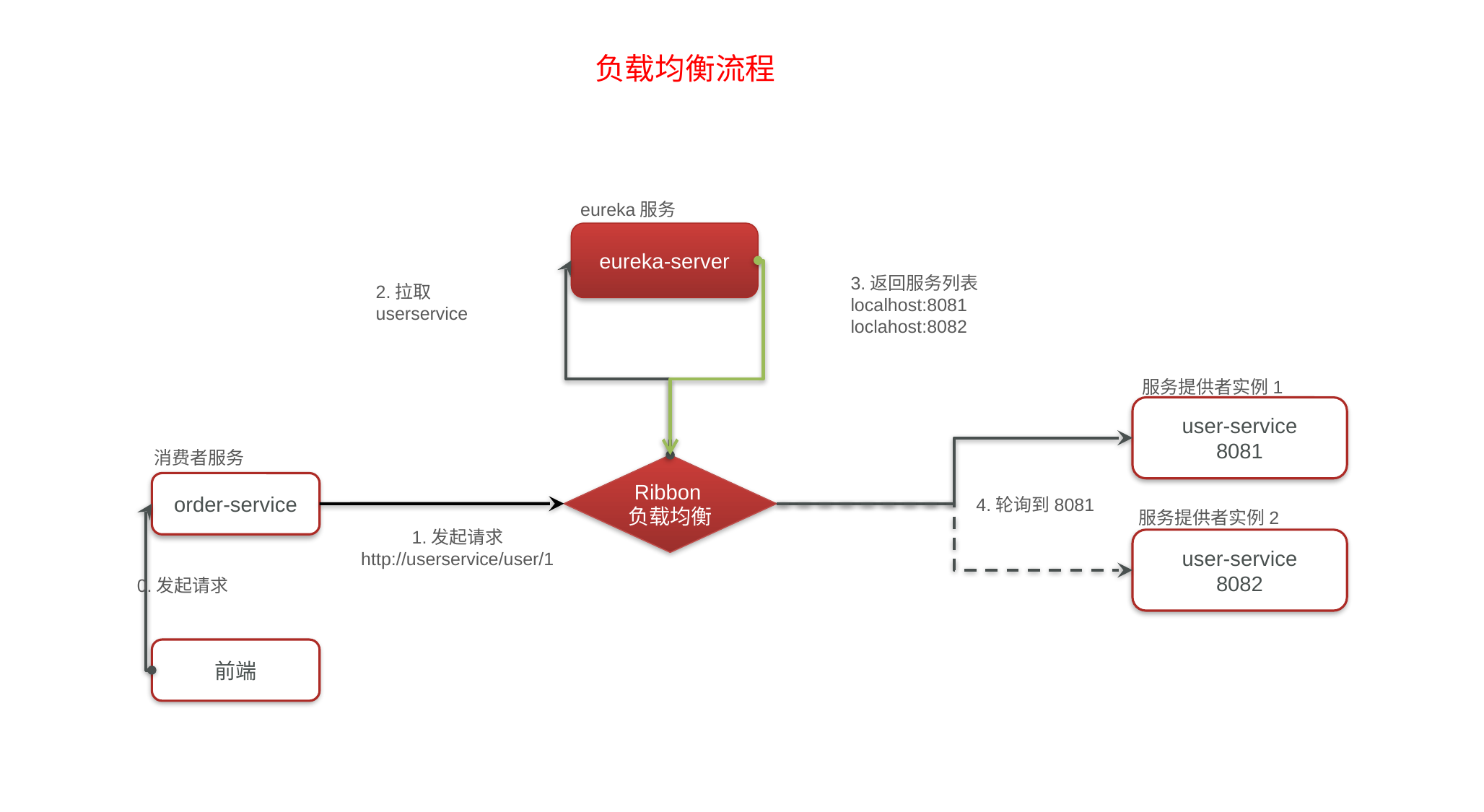

负载均衡流程
eureka服务
eureka-server
3.返回服务列表
localhost:8081
loclahost:8082
2.拉取
userservice
服务提供者实例1
user-service
8081
消费者服务
Ribbon负载均衡
order-service
4.轮询到8081
服务提供者实例2
1.发起请求
http://userservice/user/1
user-service
8082
0.发起请求
前端